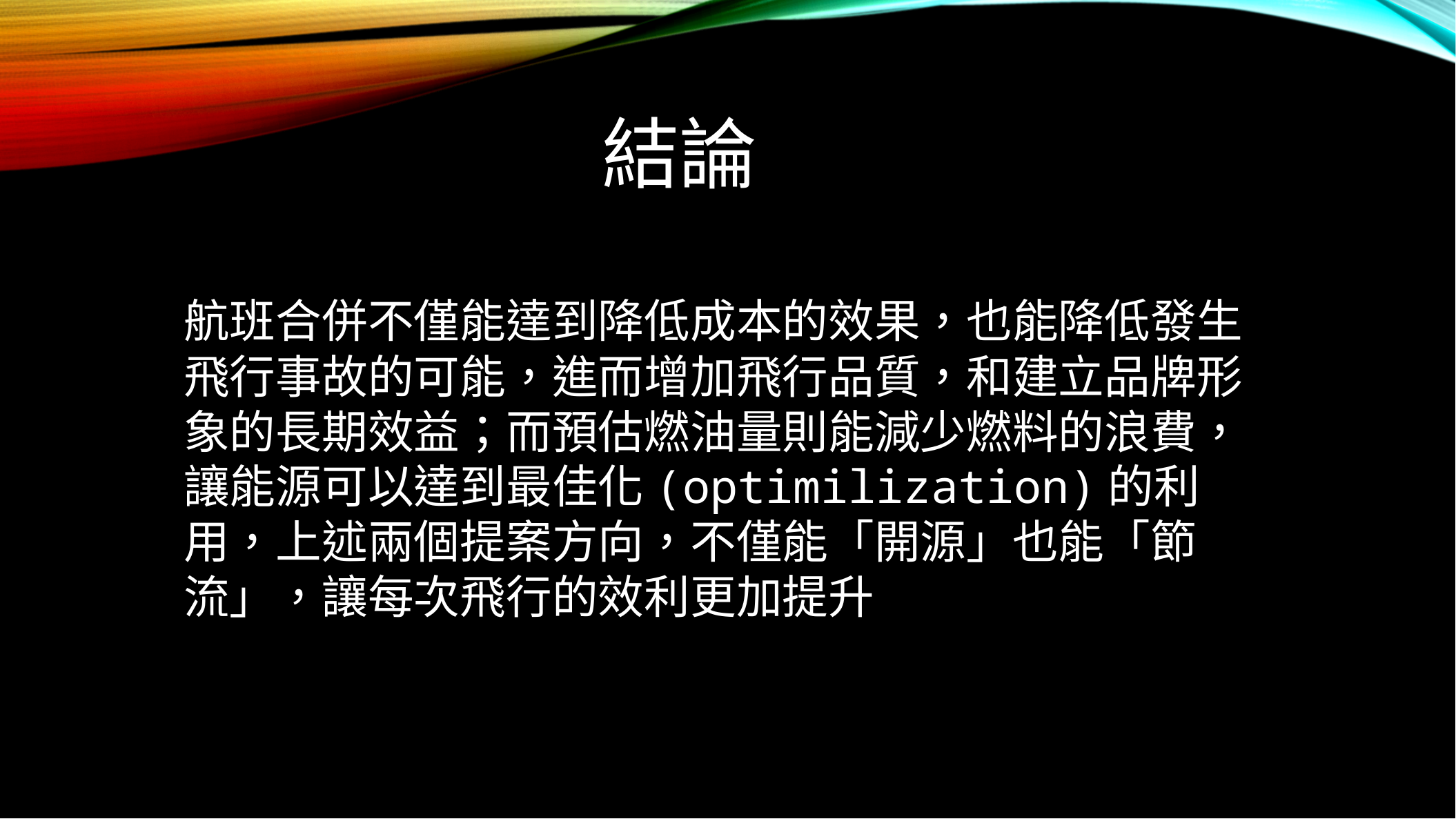

結論
航班合併不僅能達到降低成本的效果，也能降低發生飛行事故的可能，進而增加飛行品質，和建立品牌形象的長期效益；而預估燃油量則能減少燃料的浪費，讓能源可以達到最佳化(optimilization)的利用，上述兩個提案方向，不僅能「開源」也能「節流」，讓每次飛行的效利更加提升